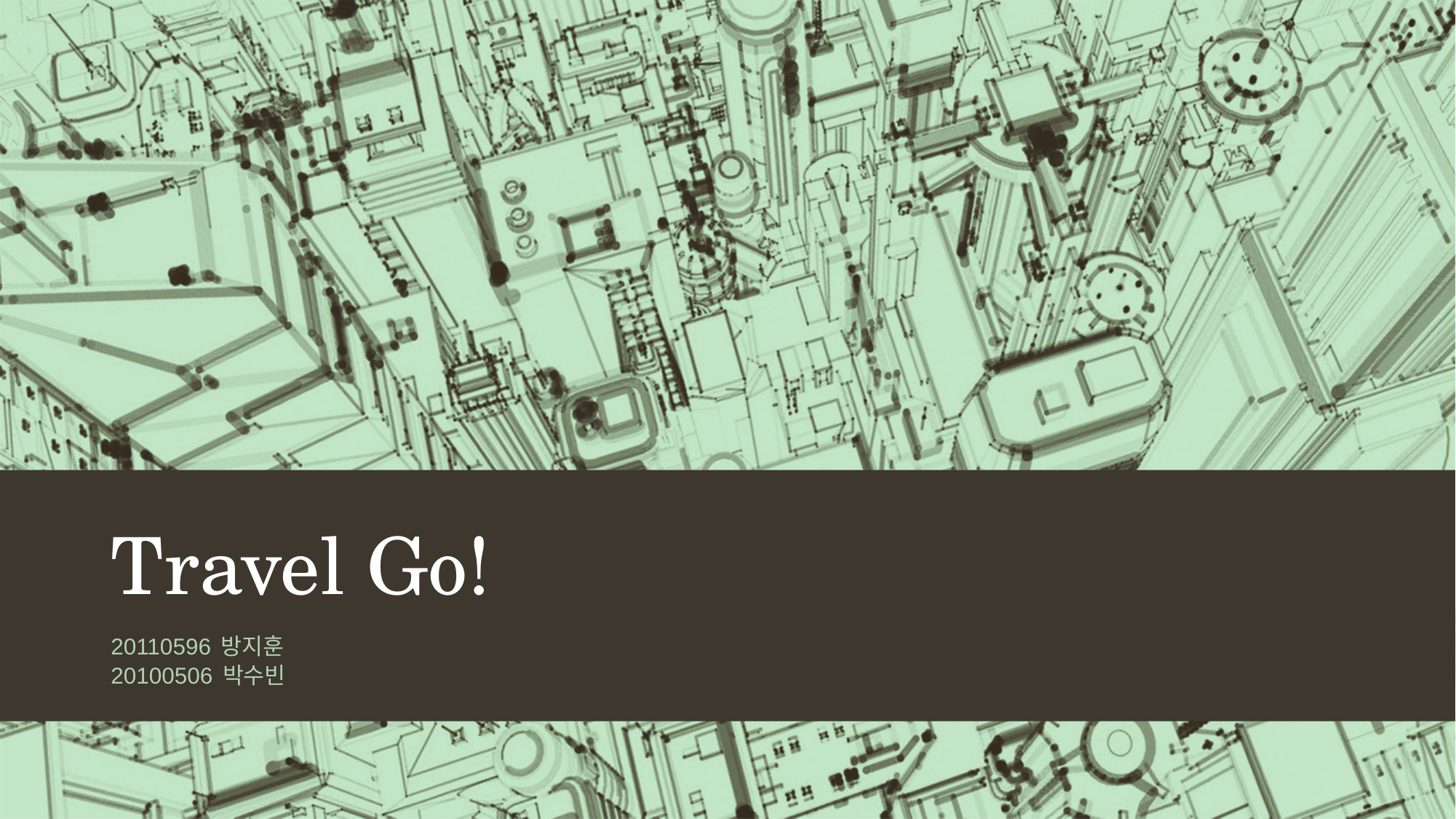

# Travel Go!
20110596 방지훈

20100506 박수빈